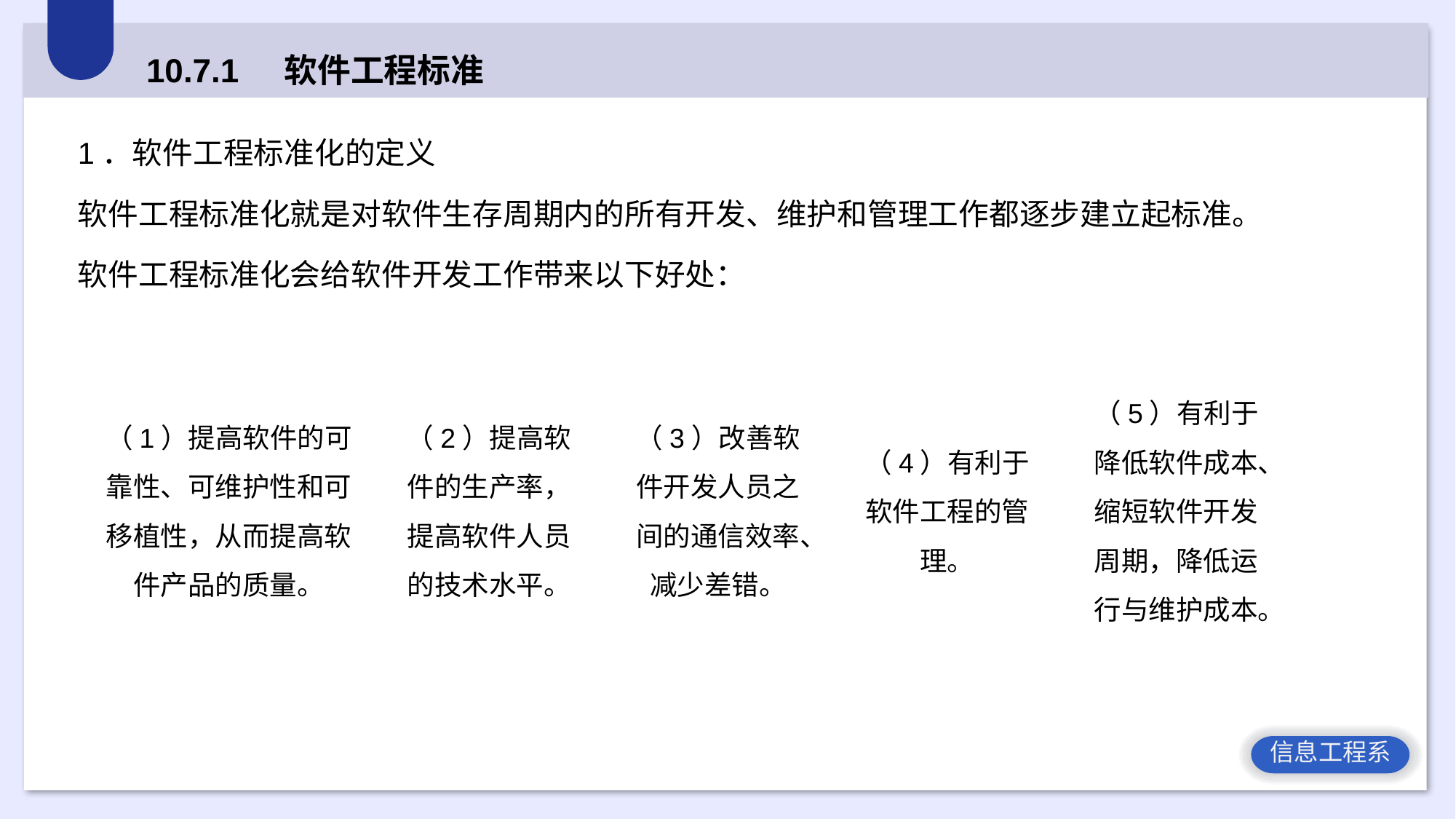

10.7.1    软件工程标准
1．软件工程标准化的定义
软件工程标准化就是对软件生存周期内的所有开发、维护和管理工作都逐步建立起标准。
软件工程标准化会给软件开发工作带来以下好处：

（1）提高软件的可靠性、可维护性和可移植性，从而提高软件产品的质量。
（2）提高软件的生产率，提高软件人员的技术水平。
（3）改善软件开发人员之间的通信效率、减少差错。
（4）有利于软件工程的管理。
（5）有利于降低软件成本、缩短软件开发周期，降低运行与维护成本。